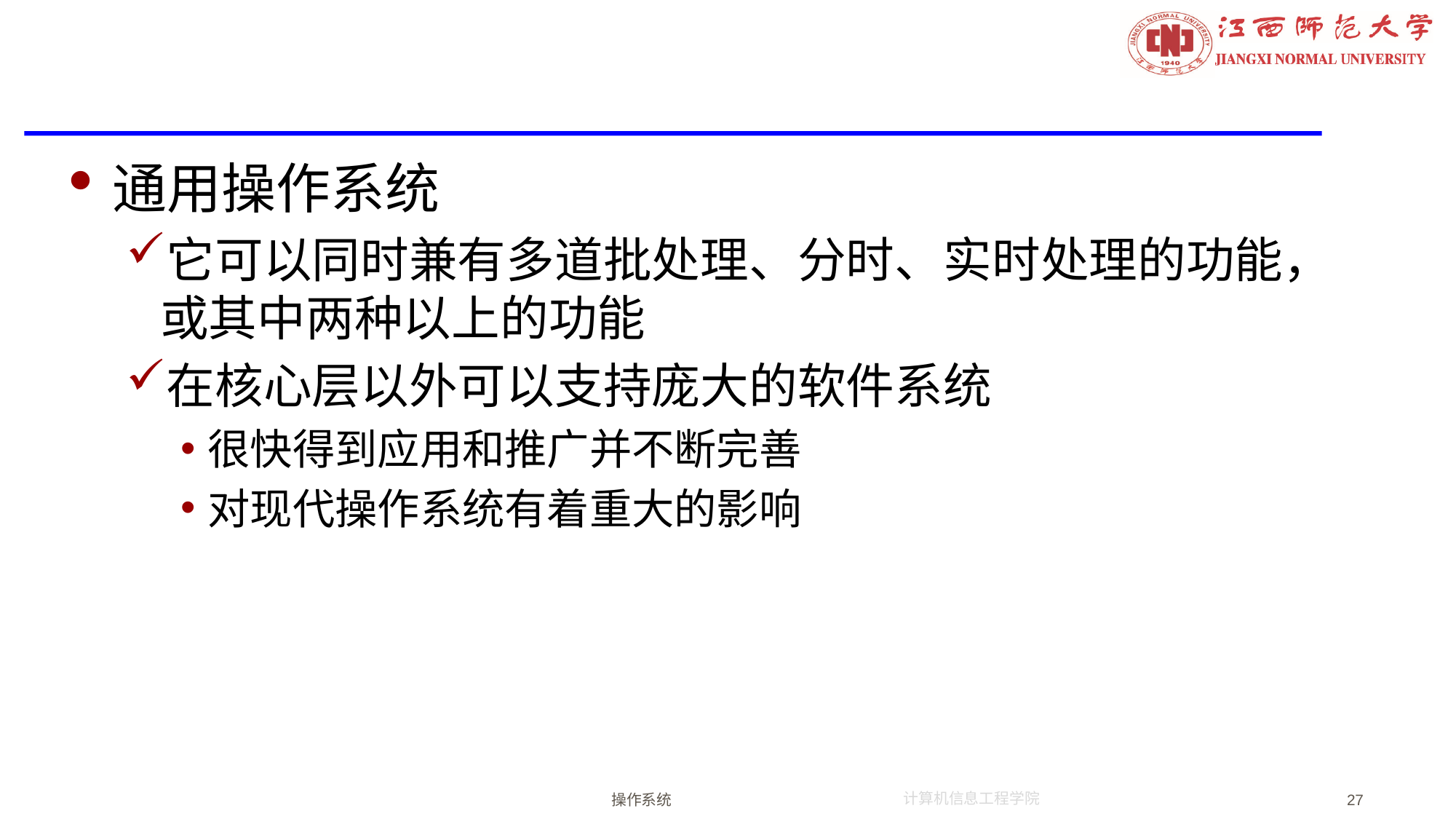

#
通用操作系统
它可以同时兼有多道批处理、分时、实时处理的功能，或其中两种以上的功能
在核心层以外可以支持庞大的软件系统
很快得到应用和推广并不断完善
对现代操作系统有着重大的影响
操作系统
27